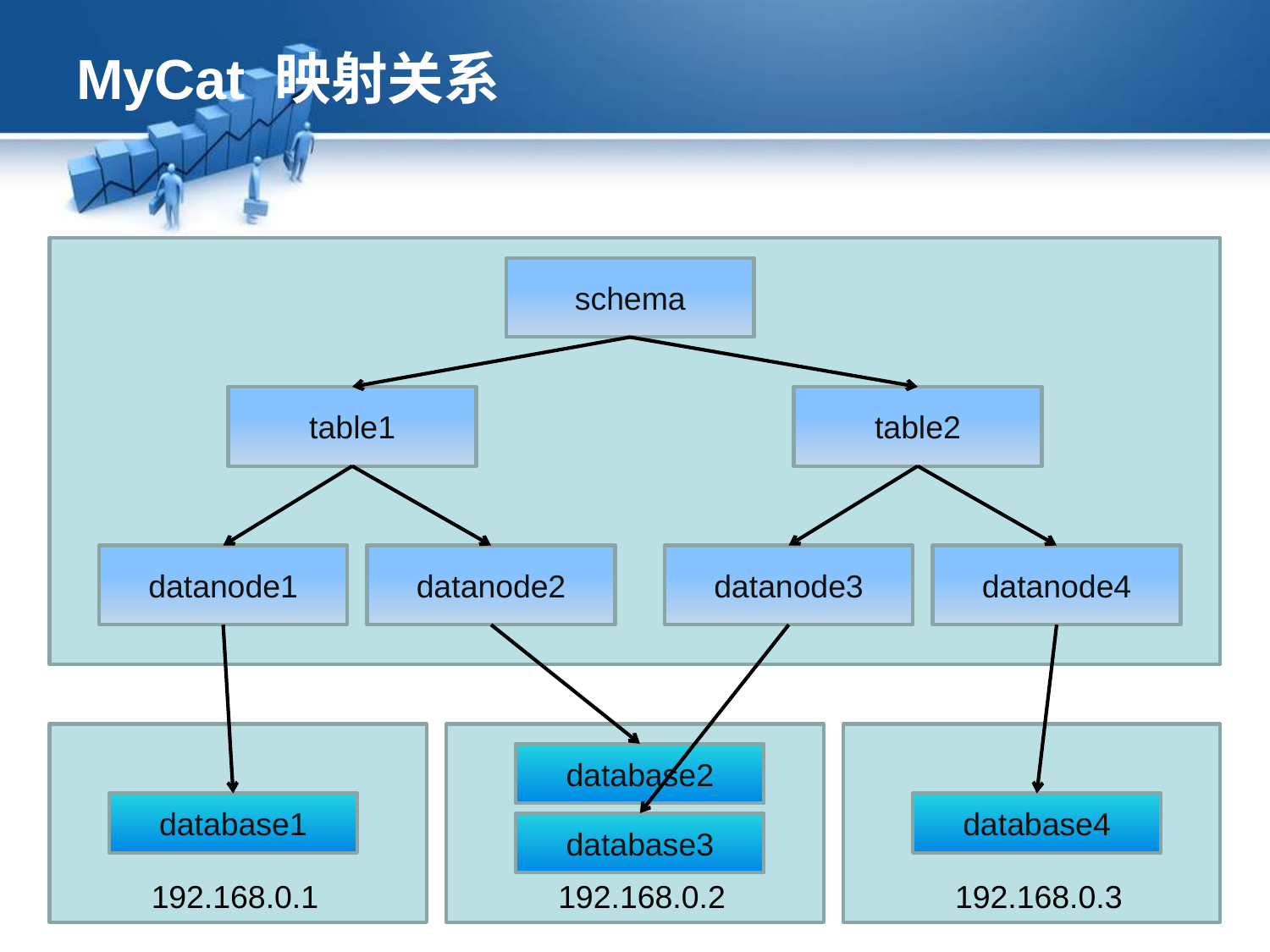

# MyCat 映射关系

schema
table1
table2
datanode1
datanode2
datanode3
datanode4

database2
database1
database4
database3
192.168.0.1
192.168.0.2
192.168.0.3